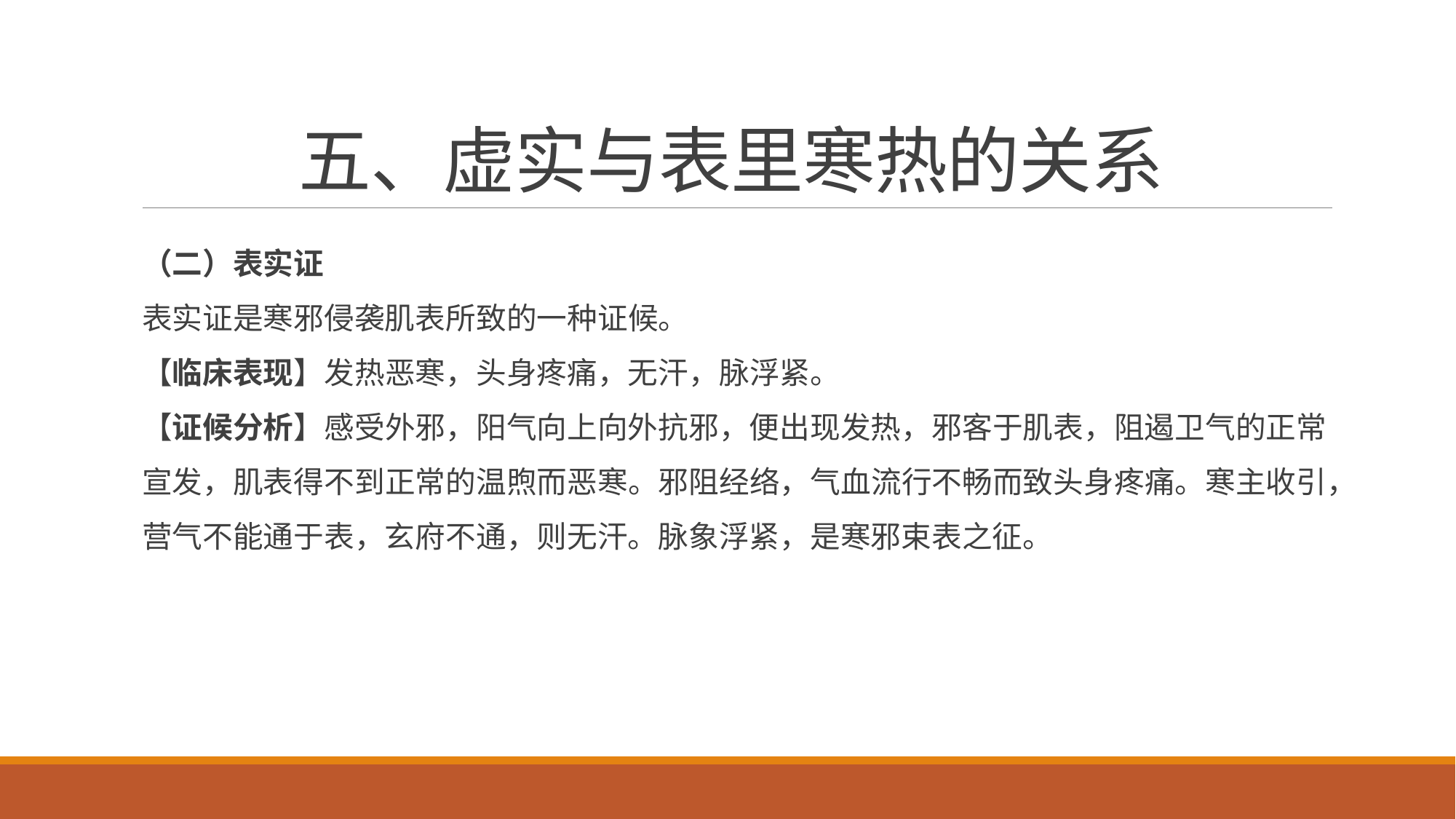

# 五、虚实与表里寒热的关系
（二）表实证
表实证是寒邪侵袭肌表所致的一种证候。
【临床表现】发热恶寒，头身疼痛，无汗，脉浮紧。
【证候分析】感受外邪，阳气向上向外抗邪，便出现发热，邪客于肌表，阻遏卫气的正常宣发，肌表得不到正常的温煦而恶寒。邪阻经络，气血流行不畅而致头身疼痛。寒主收引，营气不能通于表，玄府不通，则无汗。脉象浮紧，是寒邪束表之征。